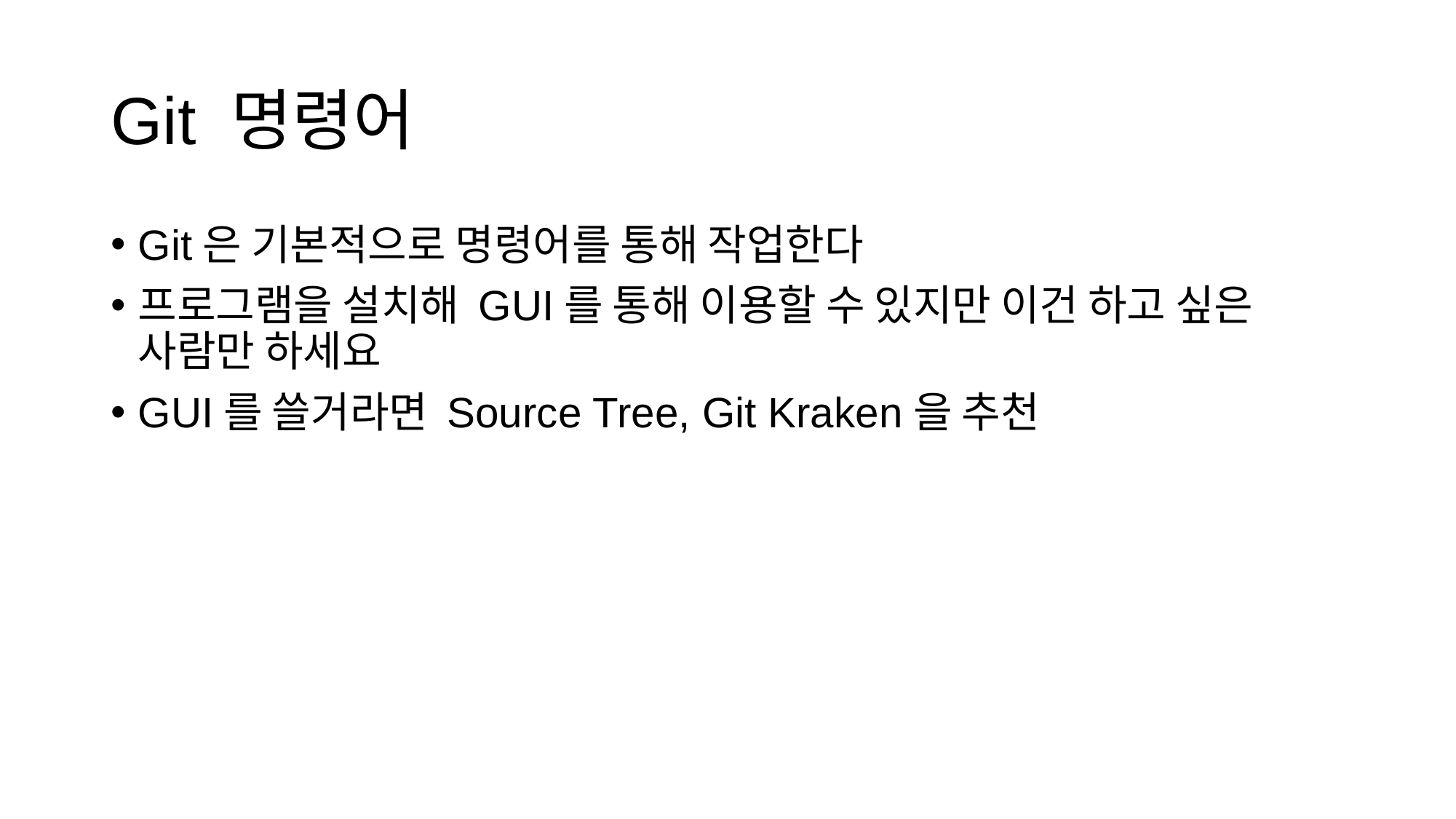

# Git 명령어
Git은 기본적으로 명령어를 통해 작업한다
프로그램을 설치해 GUI를 통해 이용할 수 있지만 이건 하고 싶은 사람만 하세요
GUI를 쓸거라면 Source Tree, Git Kraken을 추천